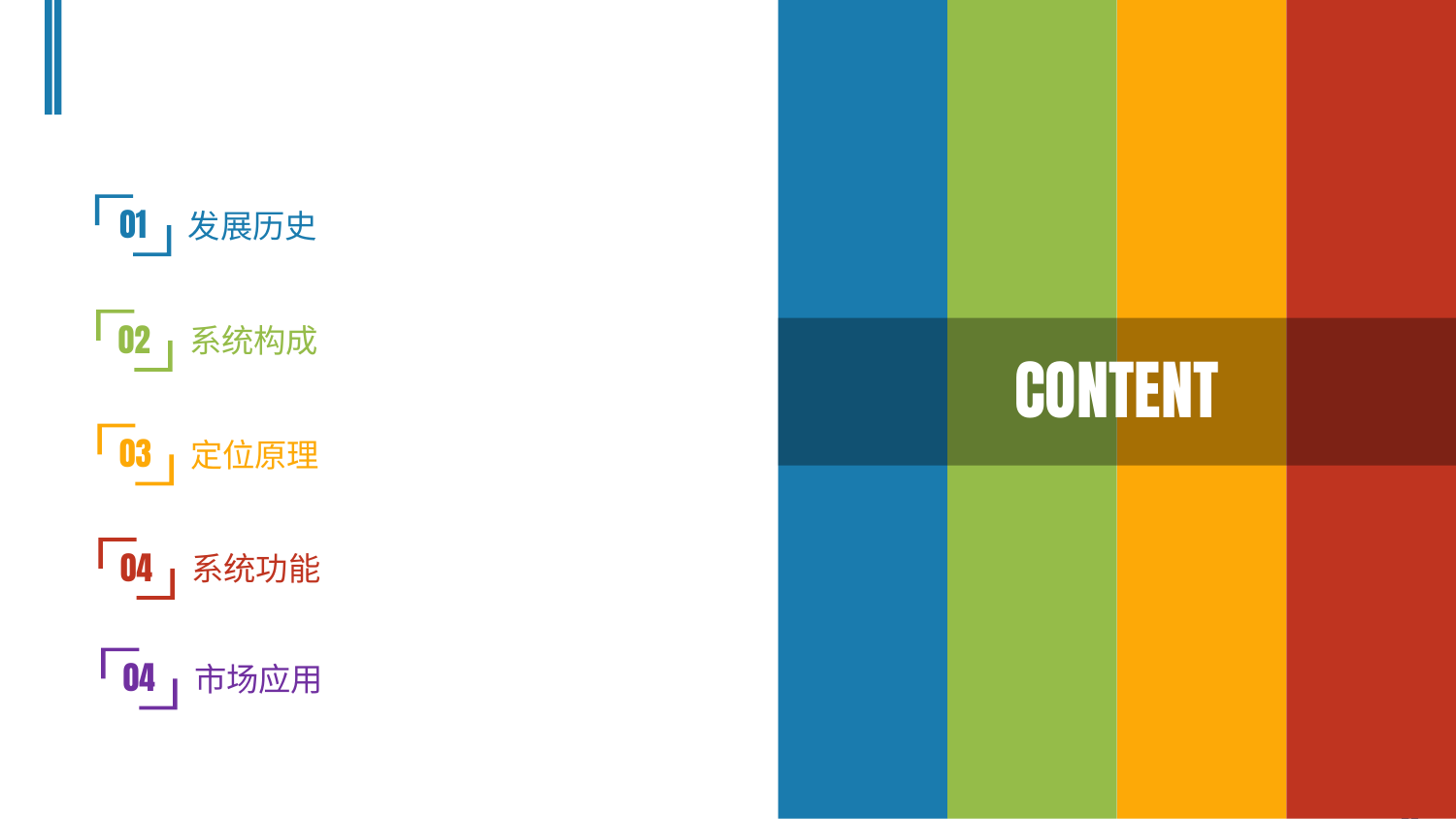

01
发展历史
02
系统构成
CONTENT
03
定位原理
04
系统功能
04
市场应用